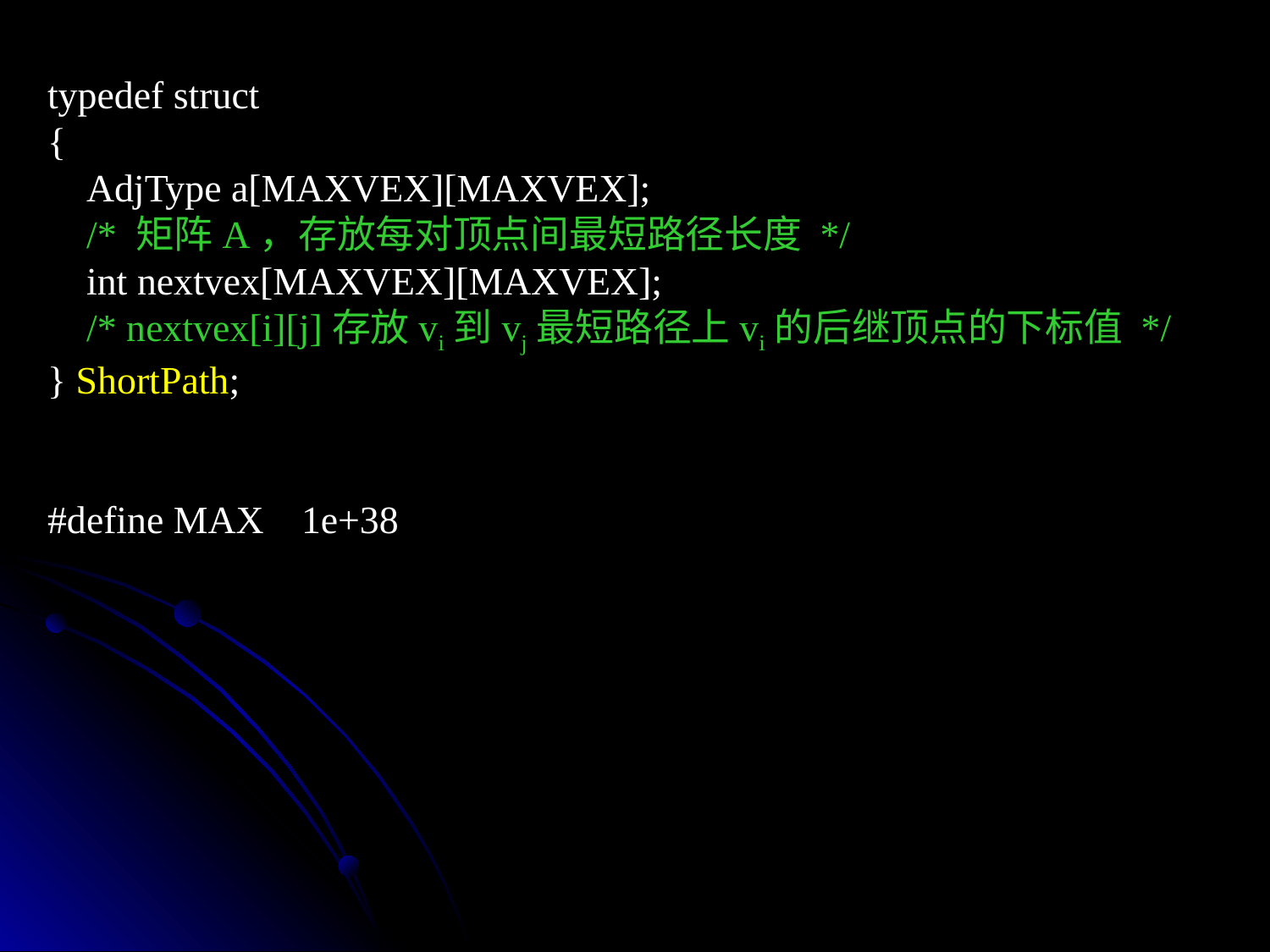

typedef struct
{
    AdjType a[MAXVEX][MAXVEX];
    /* 矩阵A，存放每对顶点间最短路径长度 */
    int nextvex[MAXVEX][MAXVEX];
    /* nextvex[i][j]存放vi到vj最短路径上vi的后继顶点的下标值 */
} ShortPath;

#define MAX	1e+38